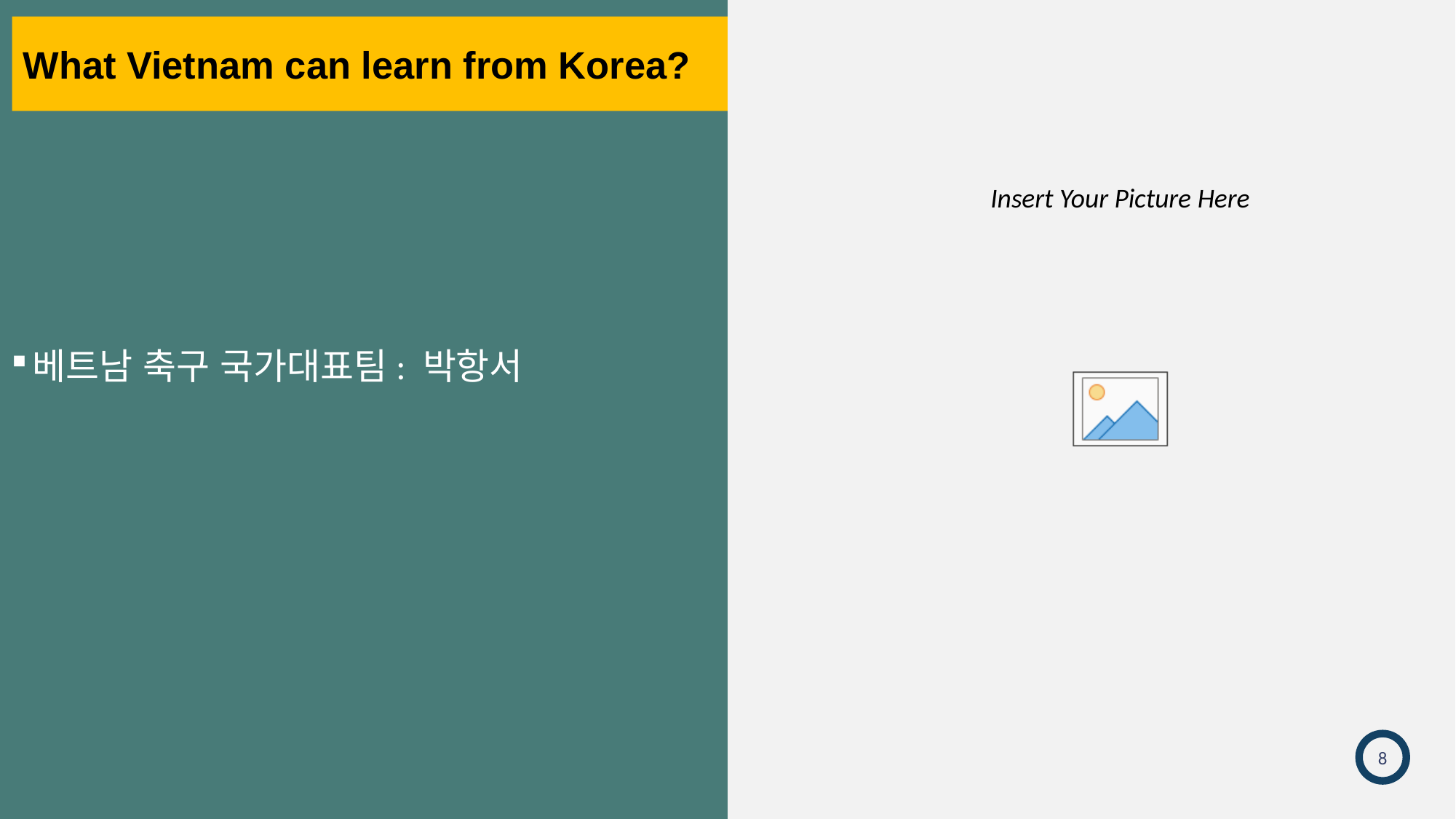

# What Vietnam can learn from Korea?
베트남 축구 국가대표팀: 박항서
8